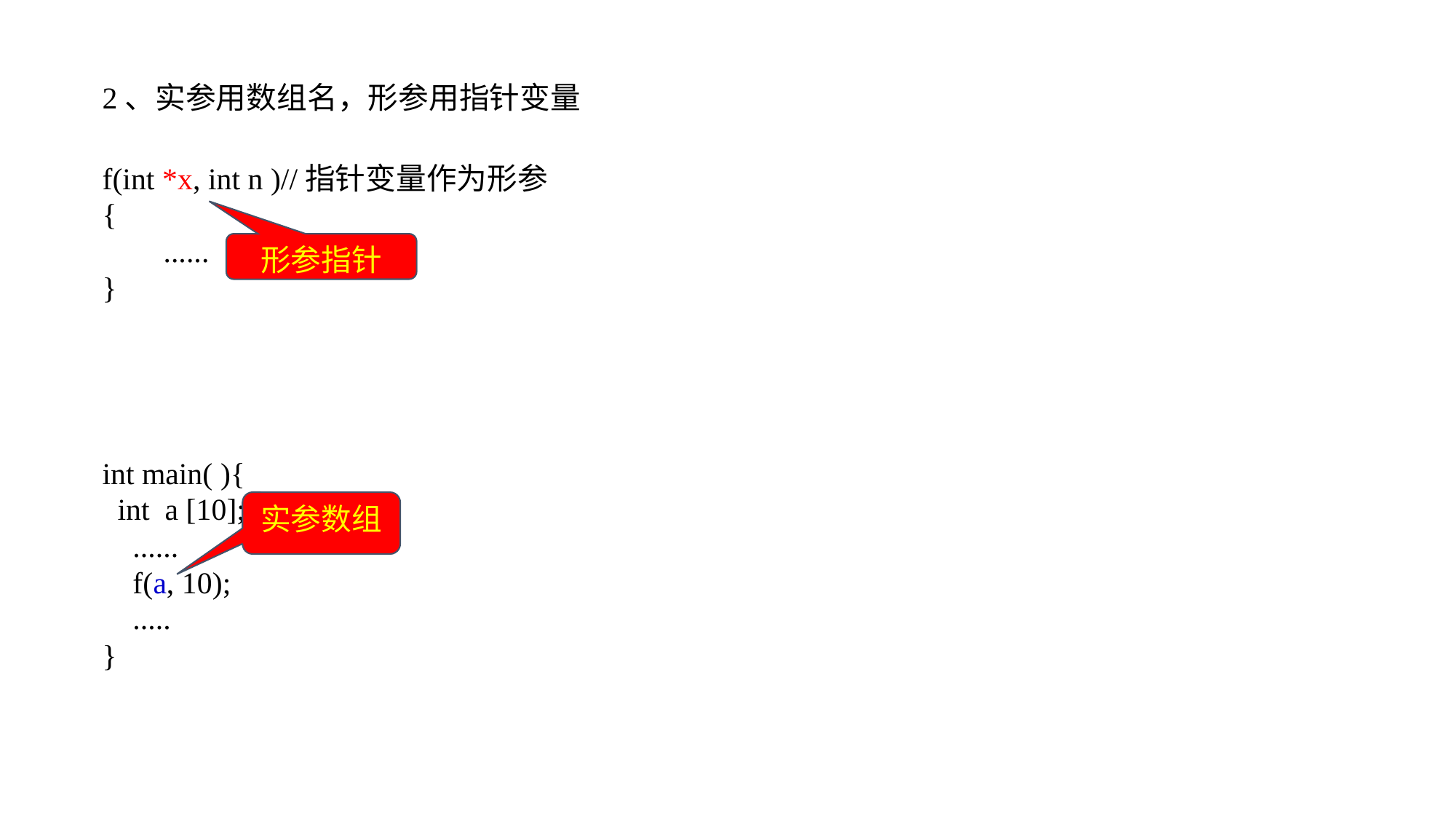

2、实参用数组名，形参用指针变量
f(int *x, int n )//指针变量作为形参
{
        ......
}
形参指针
int main( ){
  int  a [10];
    ......
    f(a, 10);
    .....
}
实参数组